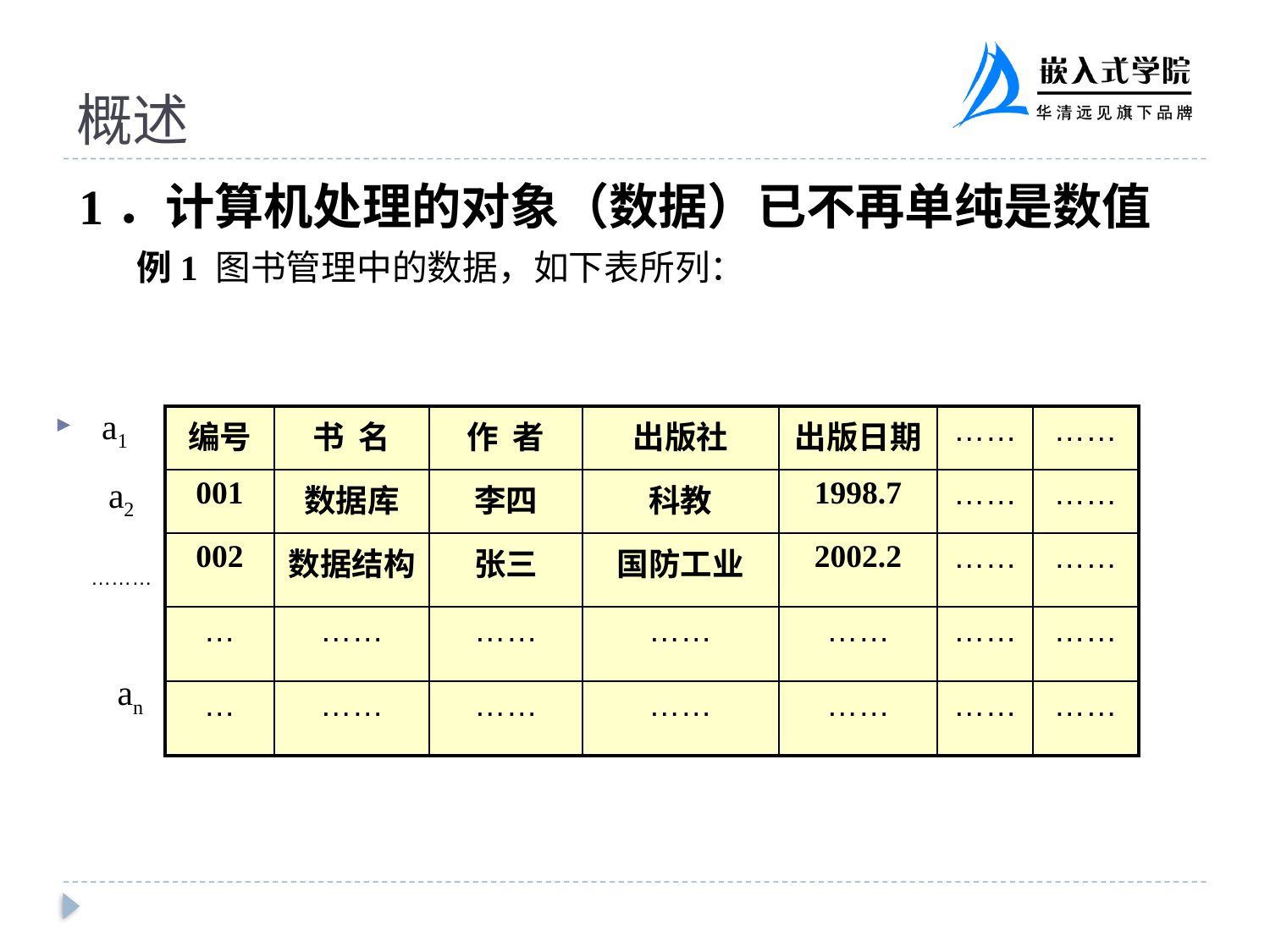

# 概述
   1．计算机处理的对象（数据）已不再单纯是数值
    	     例1 图书管理中的数据，如下表所列：

 a1
         a2
       ………           …

       an
| 编号 | 书 名 | 作 者 | 出版社 | 出版日期 | …… | …… |
| --- | --- | --- | --- | --- | --- | --- |
| 001 | 数据库 | 李四 | 科教 | 1998.7 | …… | …… |
| 002 | 数据结构 | 张三 | 国防工业 | 2002.2 | …… | …… |
| … | …… | …… | …… | …… | …… | …… |
| … | …… | …… | …… | …… | …… | …… |
4